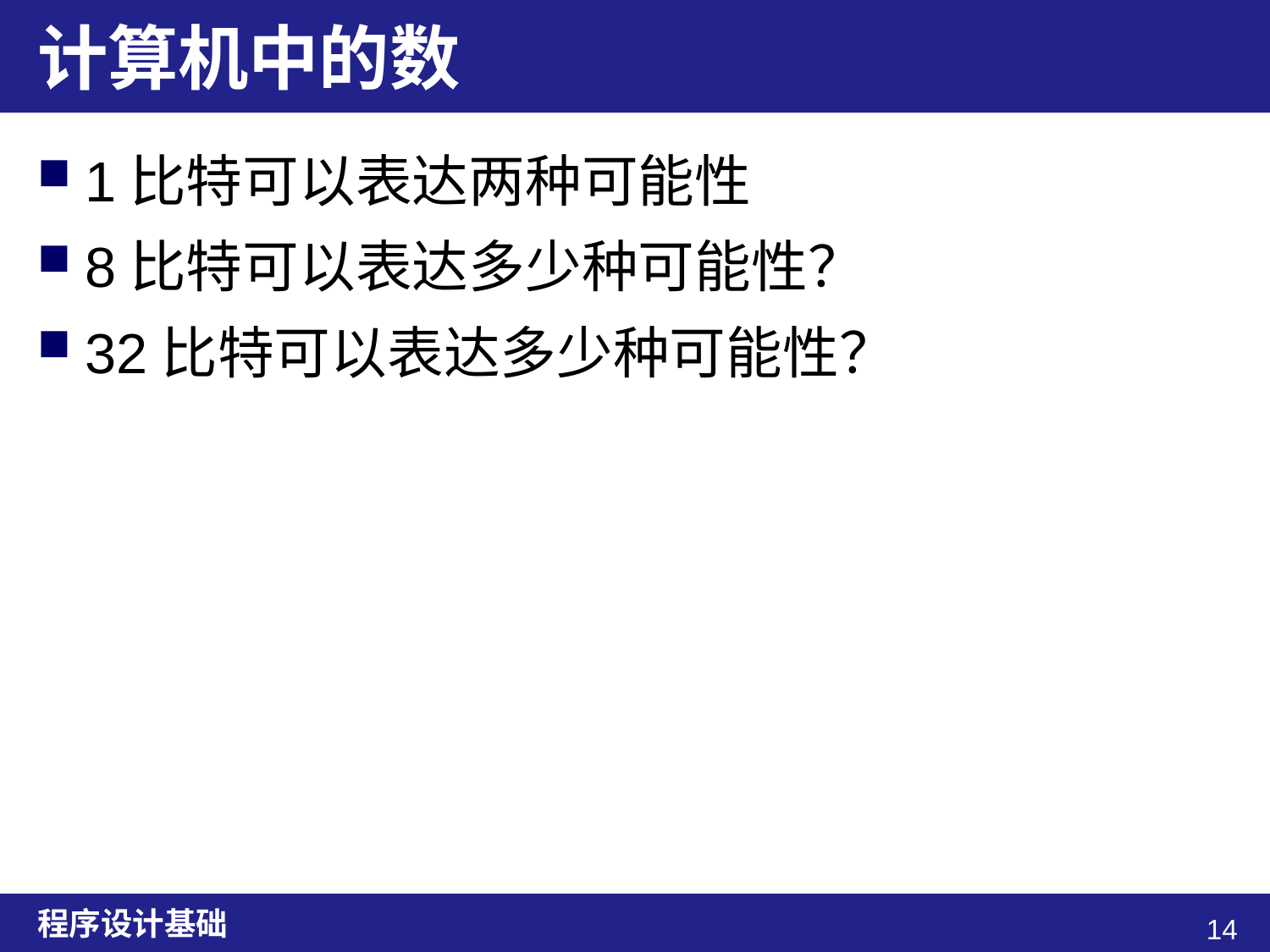

# 计算机中的数
1比特可以表达两种可能性
8比特可以表达多少种可能性？
32比特可以表达多少种可能性？